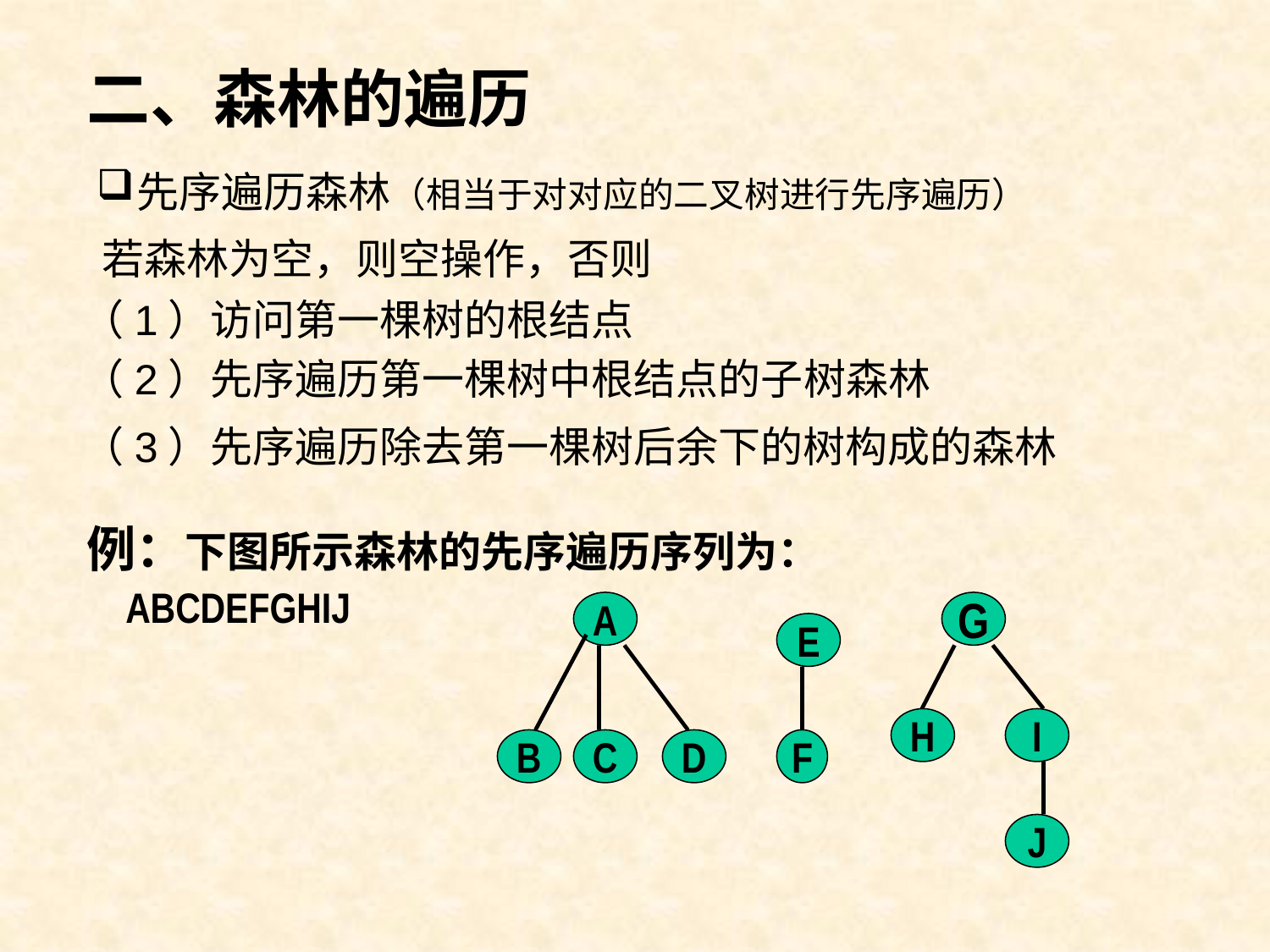

二、森林的遍历
先序遍历森林（相当于对对应的二叉树进行先序遍历）
     若森林为空，则空操作，否则
    （1）访问第一棵树的根结点
    （2）先序遍历第一棵树中根结点的子树森林
    （3）先序遍历除去第一棵树后余下的树构成的森林
例：下图所示森林的先序遍历序列为：
    ABCDEFGHIJ

A
G
E

H
I
B
C
D
F

J